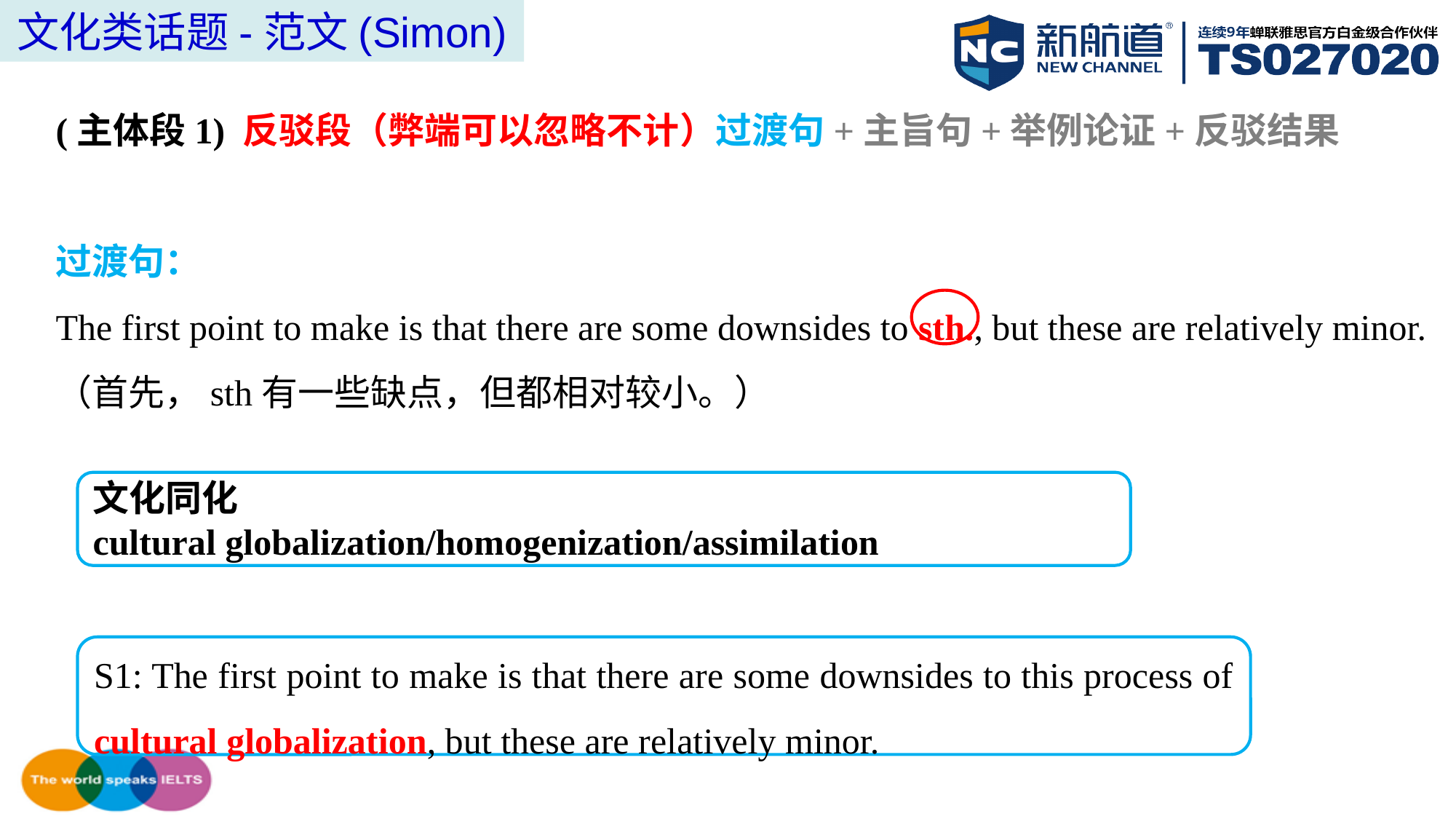

文化类话题-范文(Simon)
(主体段1) 反驳段（弊端可以忽略不计）过渡句+主旨句+举例论证+反驳结果

过渡句：
The first point to make is that there are some downsides to sth., but these are relatively minor.
（首先，sth有一些缺点，但都相对较小。）

文化同化
cultural globalization/homogenization/assimilation
S1: The first point to make is that there are some downsides to this process of cultural globalization, but these are relatively minor.